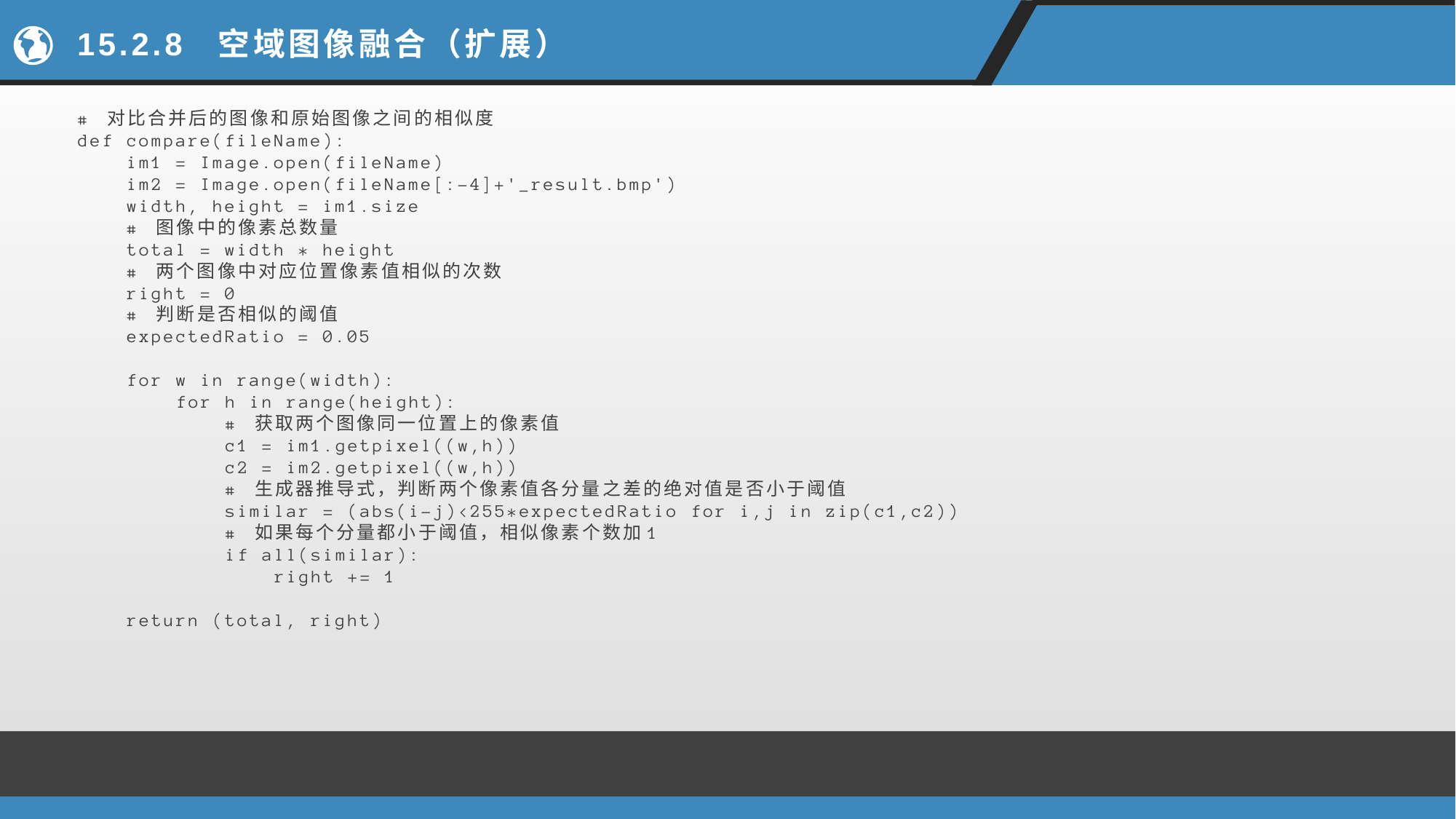

# 15.2.8  空域图像融合（扩展）

# 对比合并后的图像和原始图像之间的相似度
def compare(fileName):
    im1 = Image.open(fileName)
    im2 = Image.open(fileName[:-4]+'_result.bmp')
    width, height = im1.size
    # 图像中的像素总数量
    total = width * height
    # 两个图像中对应位置像素值相似的次数
    right = 0
    # 判断是否相似的阈值
    expectedRatio = 0.05

    for w in range(width):
        for h in range(height):
            # 获取两个图像同一位置上的像素值
            c1 = im1.getpixel((w,h))
            c2 = im2.getpixel((w,h))
            # 生成器推导式，判断两个像素值各分量之差的绝对值是否小于阈值
            similar = (abs(i-j)<255*expectedRatio for i,j in zip(c1,c2))
            # 如果每个分量都小于阈值，相似像素个数加1
            if all(similar):
                right += 1

    return (total, right)